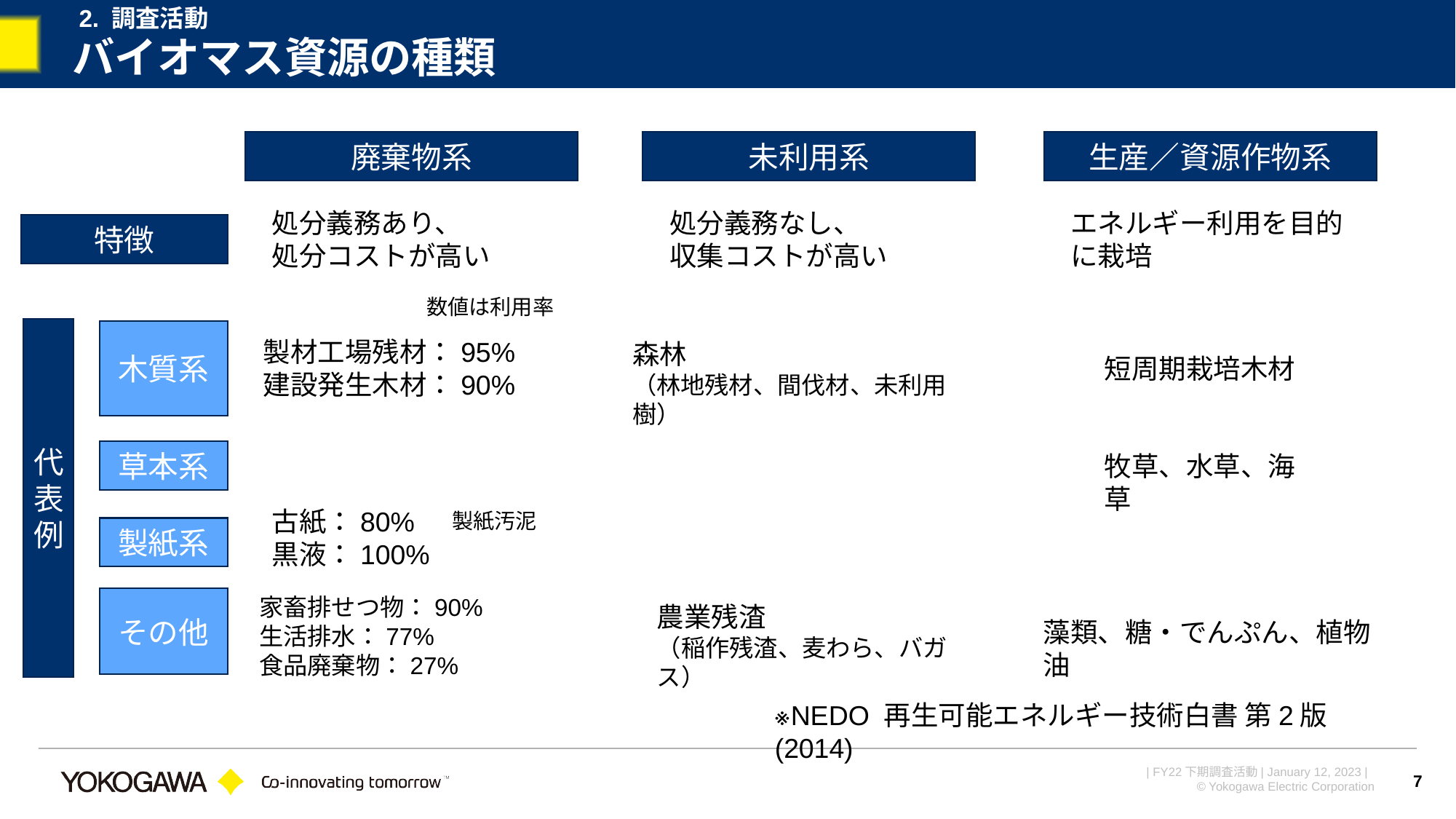

2. 調査活動
バイオマス資源の種類
廃棄物系
未利用系
生産／資源作物系
処分義務あり、
処分コストが高い
処分義務なし、
収集コストが高い
エネルギー利用を目的に栽培
特徴
数値は利用率
代表例
木質系
製材工場残材：95%
建設発生木材：90%
森林
（林地残材、間伐材、未利用樹）
短周期栽培木材
草本系
牧草、水草、海草
古紙：80%
黒液：100%
製紙汚泥
製紙系
家畜排せつ物：90%
生活排水：77%
食品廃棄物：27%
その他
農業残渣
（稲作残渣、麦わら、バガス）
藻類、糖・でんぷん、植物油
※NEDO 再生可能エネルギー技術白書 第2版 (2014)
7